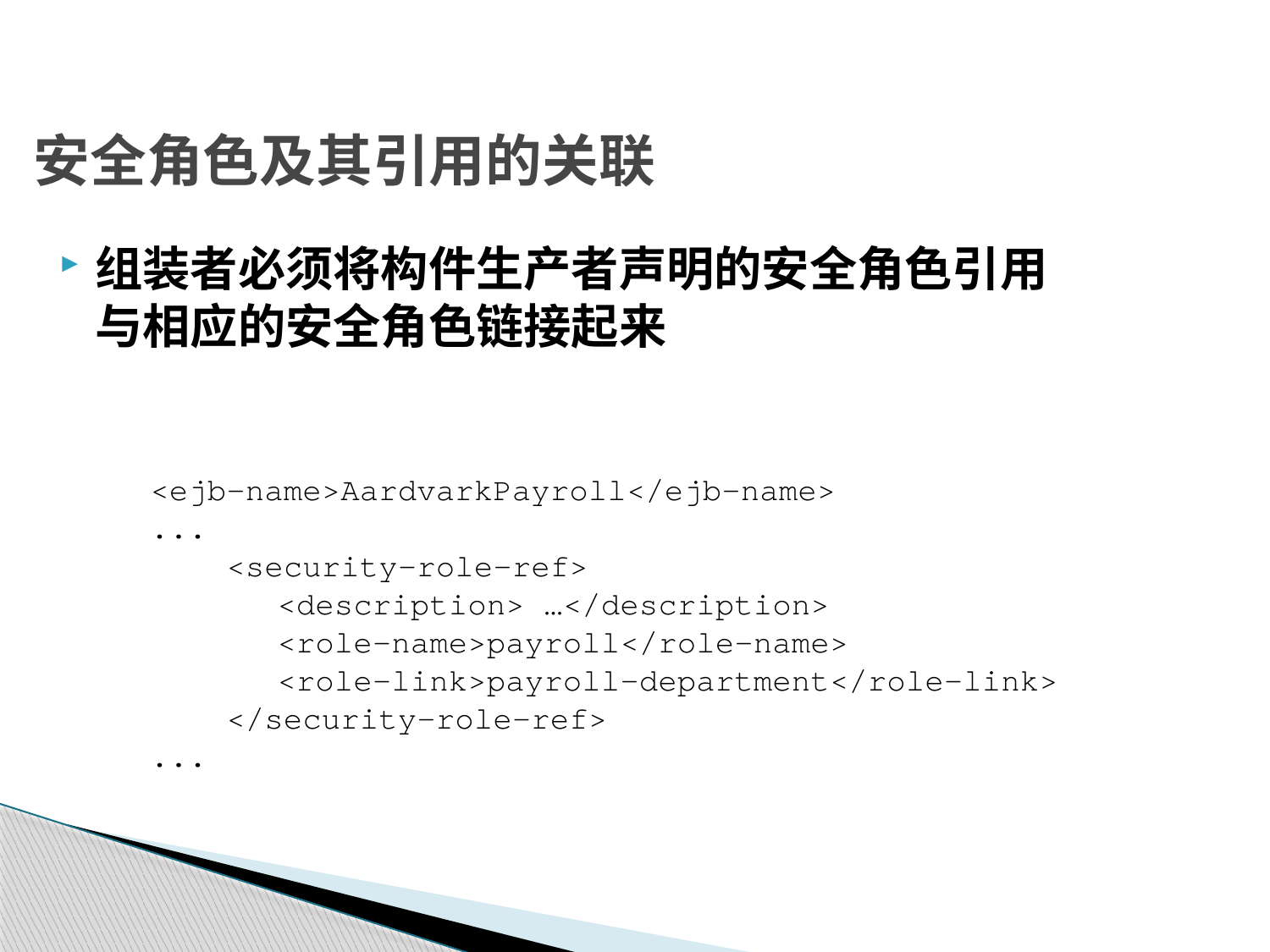

# 安全角色及其引用的关联
组装者必须将构件生产者声明的安全角色引用与相应的安全角色链接起来
<ejb-name>AardvarkPayroll</ejb-name>
...
    <security-role-ref>
	<description> …</description>
	<role-name>payroll</role-name>
	<role-link>payroll-department</role-link>
    </security-role-ref>
...